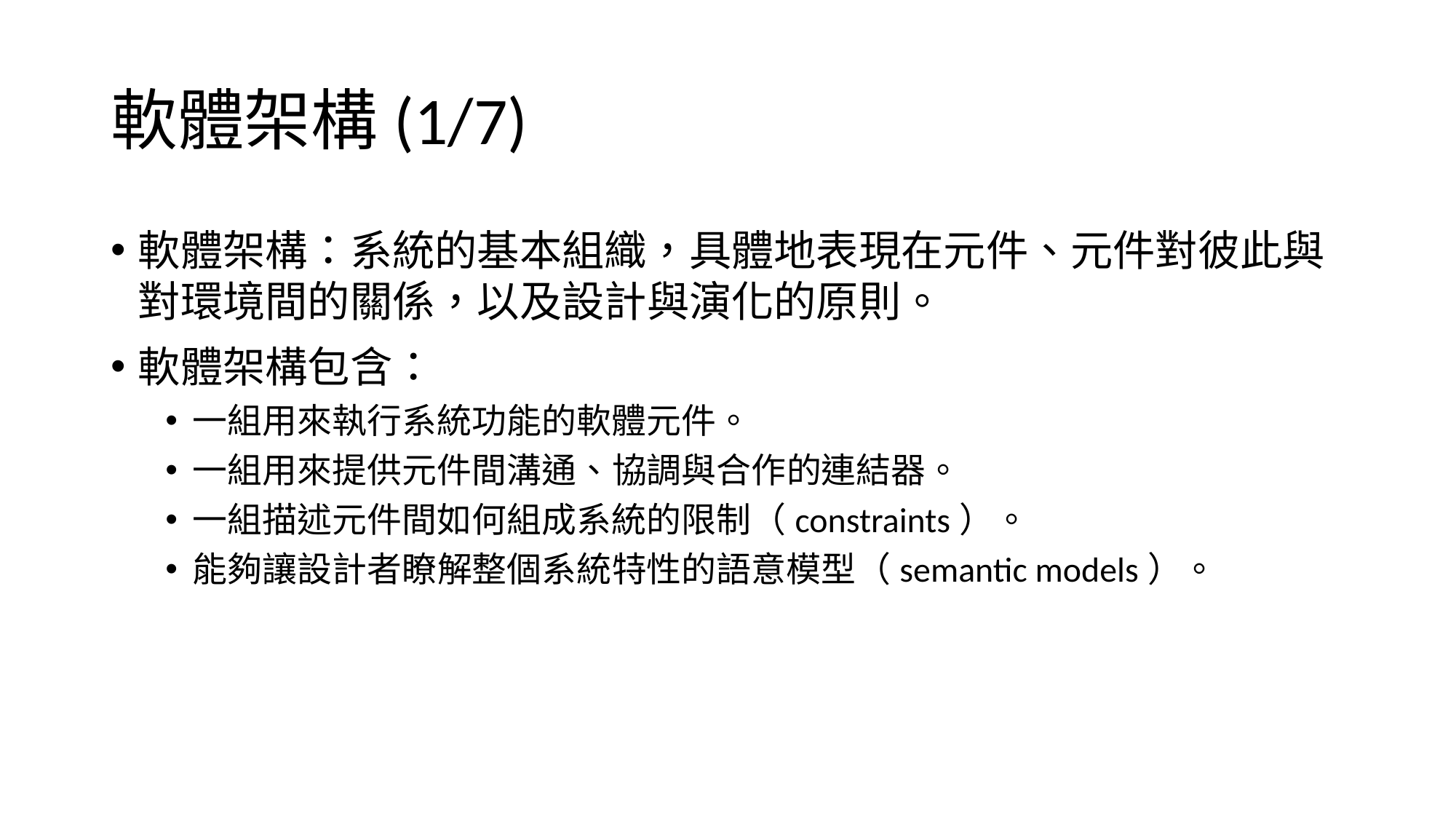

軟體架構(1/7)
軟體架構：系統的基本組織，具體地表現在元件、元件對彼此與對環境間的關係，以及設計與演化的原則。
軟體架構包含：
一組用來執行系統功能的軟體元件。
一組用來提供元件間溝通、協調與合作的連結器。
一組描述元件間如何組成系統的限制（constraints）。
能夠讓設計者瞭解整個系統特性的語意模型（semantic models）。